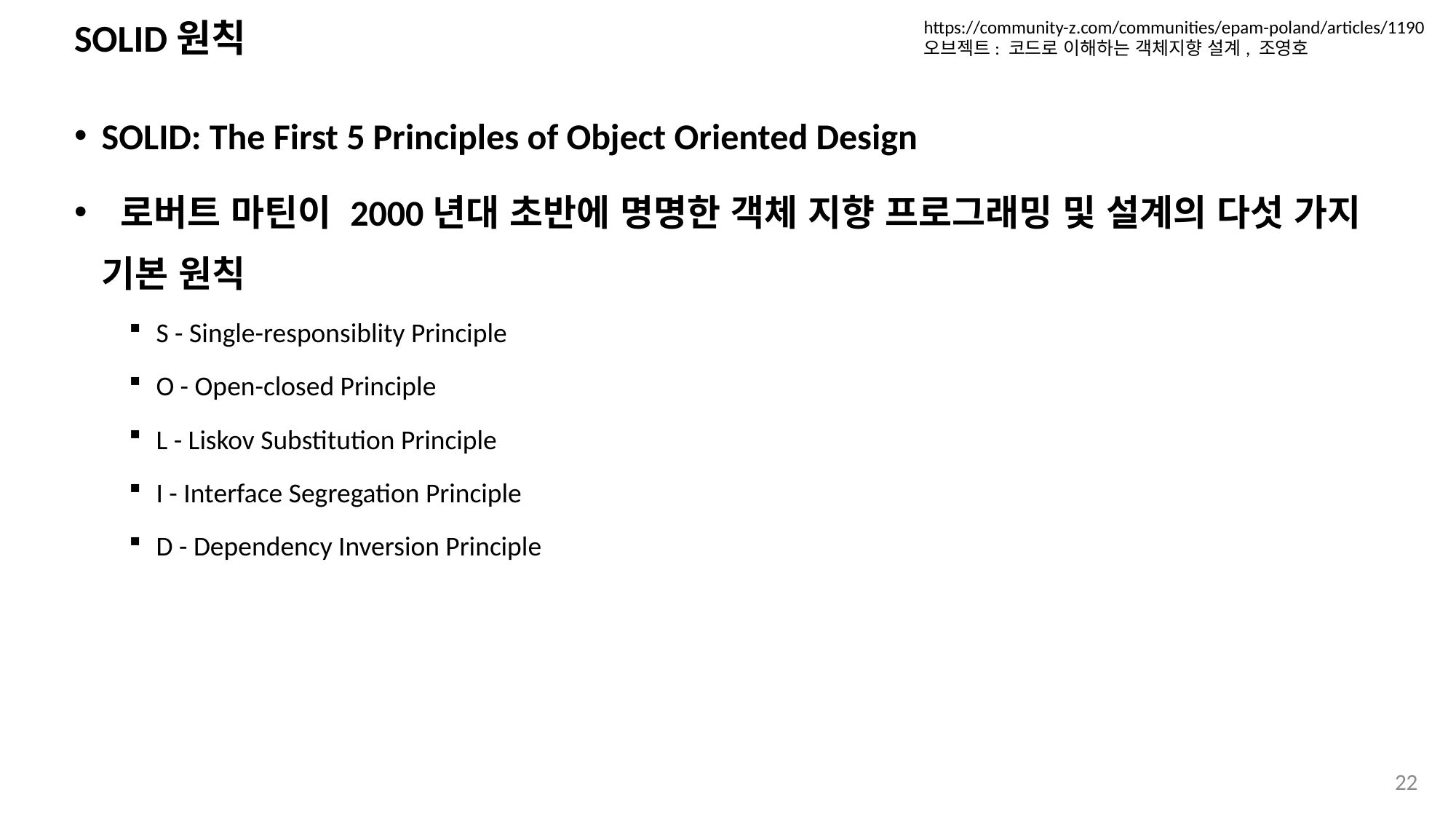

https://community-z.com/communities/epam-poland/articles/1190
오브젝트: 코드로 이해하는 객체지향 설계, 조영호
# SOLID원칙
SOLID: The First 5 Principles of Object Oriented Design
 로버트 마틴이 2000년대 초반에 명명한 객체 지향 프로그래밍 및 설계의 다섯 가지 기본 원칙
S - Single-responsiblity Principle
O - Open-closed Principle
L - Liskov Substitution Principle
I - Interface Segregation Principle
D - Dependency Inversion Principle

22